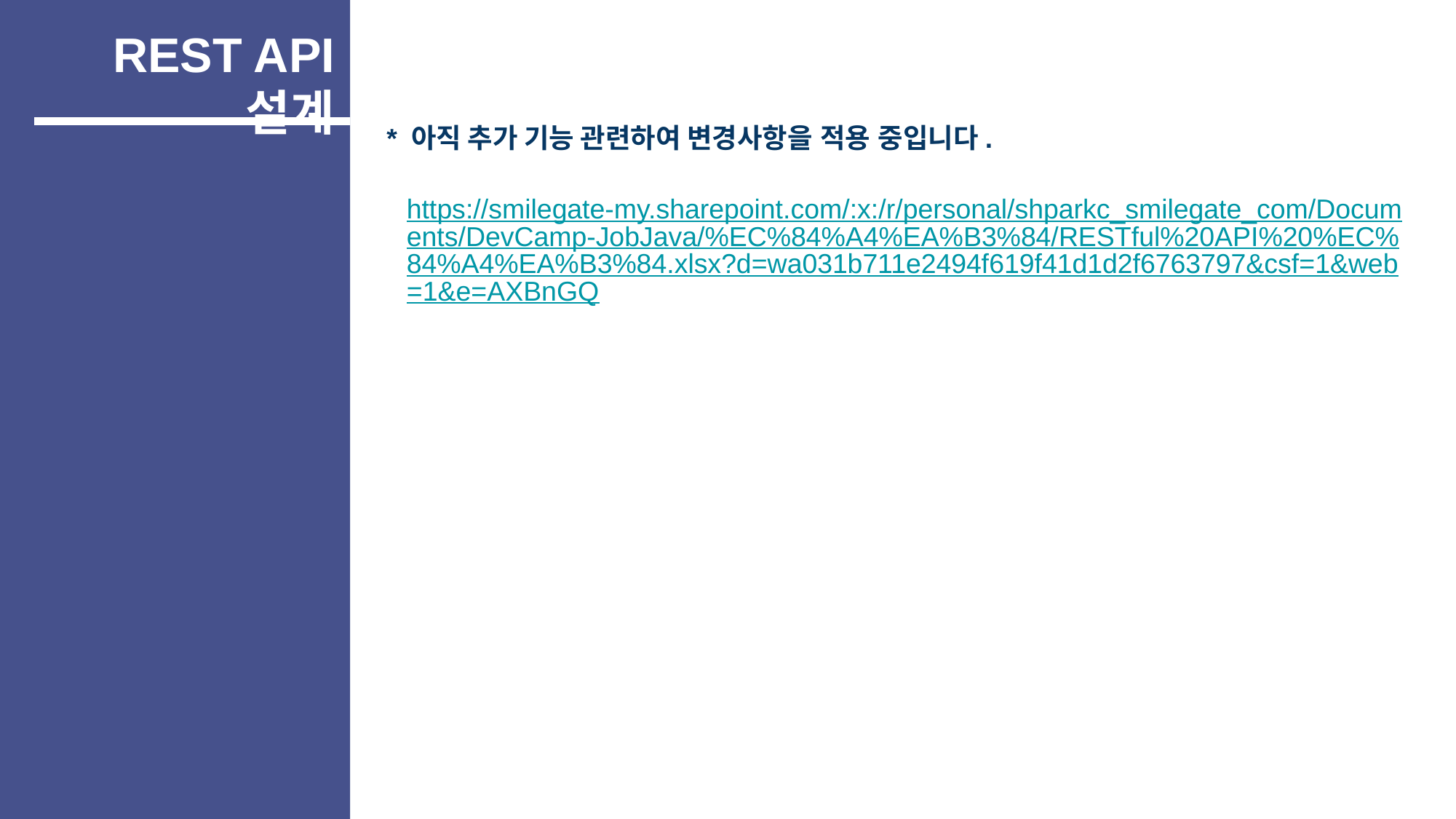

REST API 설계
* 아직 추가 기능 관련하여 변경사항을 적용 중입니다.

https://smilegate-my.sharepoint.com/:x:/r/personal/shparkc_smilegate_com/Documents/DevCamp-JobJava/%EC%84%A4%EA%B3%84/RESTful%20API%20%EC%84%A4%EA%B3%84.xlsx?d=wa031b711e2494f619f41d1d2f6763797&csf=1&web=1&e=AXBnGQ